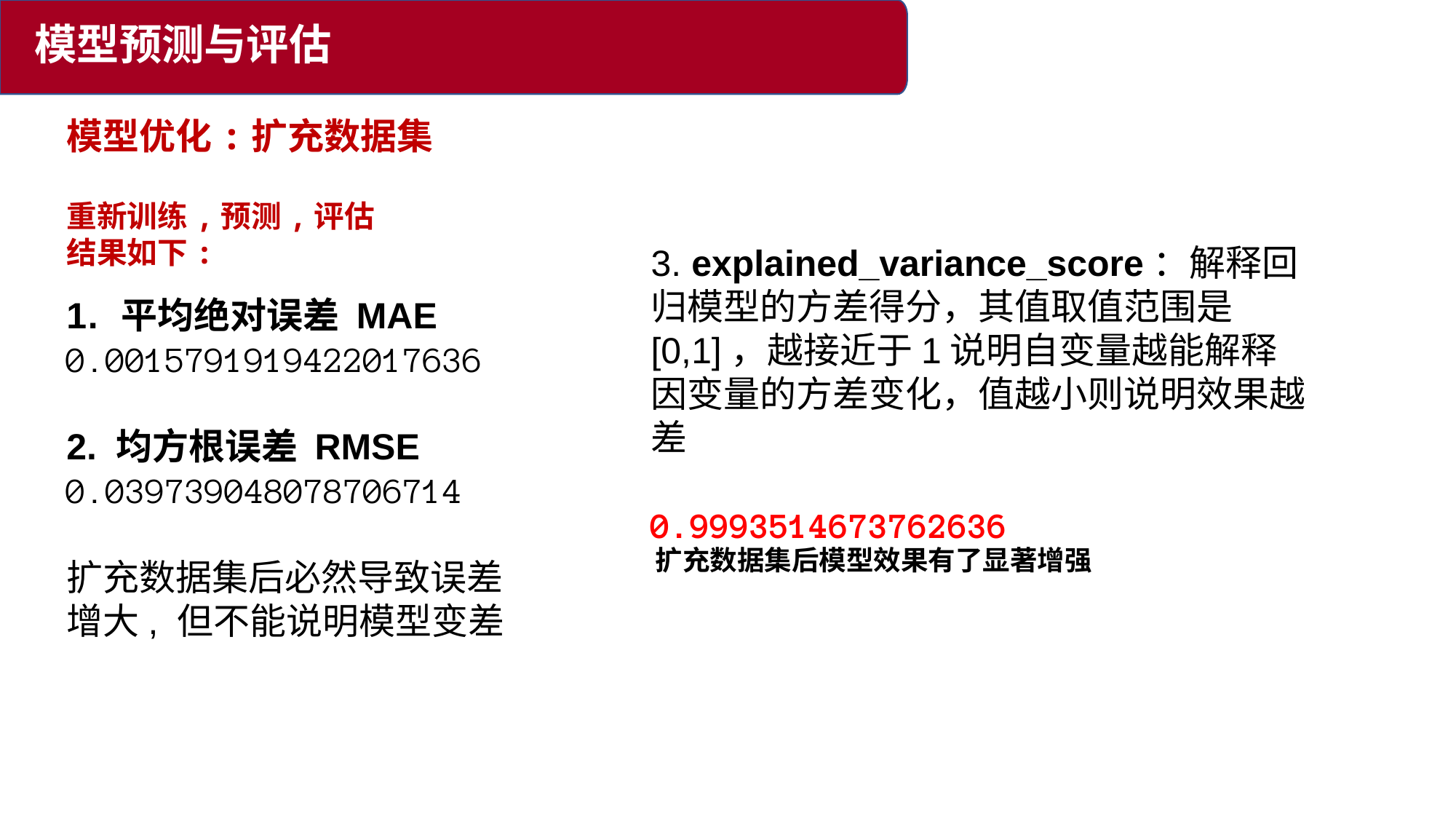

模型预测与评估
模型优化:扩充数据集
重新训练,预测,评估
结果如下:
3. explained_variance_score：解释回归模型的方差得分，其值取值范围是[0,1]，越接近于1说明自变量越能解释因变量的方差变化，值越小则说明效果越差

0.9993514673762636
平均绝对误差 MAE
0.0015791919422017636

2. 均方根误差 RMSE
0.039739048078706714

扩充数据集后必然导致误差增大, 但不能说明模型变差
扩充数据集后模型效果有了显著增强